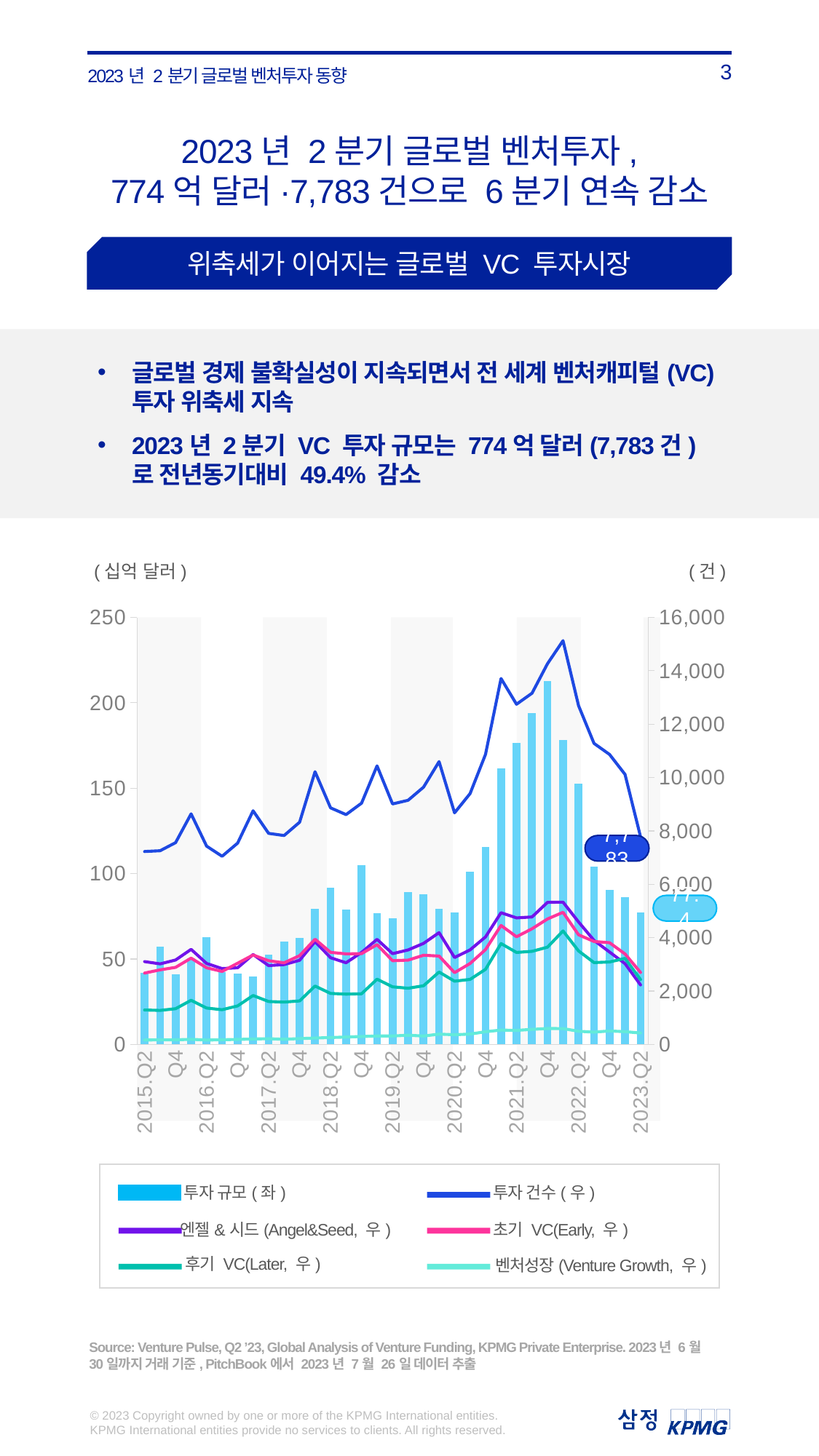

2023년 2분기 글로벌 벤처투자,
774억 달러·7,783건으로 6분기 연속 감소
위축세가 이어지는 글로벌 VC 투자시장

글로벌 경제 불확실성이 지속되면서 전 세계 벤처캐피털(VC) 투자 위축세 지속
2023년 2분기 VC 투자 규모는 774억 달러(7,783건)로 전년동기대비 49.4% 감소
(십억 달러)
(건)

### Chart

| Category | 투자 규모(좌) | 투자 건수(우) | 앤젤&시드(Angel&Seed, 우) | 초기 VC(Early, 우) | 후기 VC (Later, 우) | 벤처성장(Venture Growth, 우) |
|---|---|---|---|---|---|---|
| 2015.Q2 | 41.989732107875 | 7231.0 | 3103.0 | 2673.0 | 1290.0 | 165.0 |
| Q3 | 57.066306007149 | 7260.0 | 3019.0 | 2794.0 | 1275.0 | 172.0 |
| Q4 | 40.878097366613 | 7562.0 | 3163.0 | 2888.0 | 1339.0 | 172.0 |
| Q1 | 50.640706325379 | 8641.0 | 3563.0 | 3234.0 | 1653.0 | 191.0 |
| 2016.Q2 | 62.758942805945 | 7432.0 | 3034.0 | 2871.0 | 1363.0 | 164.0 |
| Q3 | 42.344835378527996 | 7052.0 | 2842.0 | 2735.0 | 1300.0 | 175.0 |
| Q4 | 41.48204536858 | 7545.0 | 2871.0 | 3043.0 | 1443.0 | 188.0 |
| Q1 | 39.812906990404 | 8757.0 | 3370.0 | 3351.0 | 1833.0 | 203.0 |
| 2017.Q2 | 52.384959257119995 | 7910.0 | 2954.0 | 3136.0 | 1607.0 | 213.0 |
| Q3 | 60.097642626378004 | 7829.0 | 2991.0 | 3059.0 | 1587.0 | 192.0 |
| Q4 | 62.463626883785 | 8328.0 | 3154.0 | 3325.0 | 1631.0 | 218.0 |
| Q1 | 79.378182066365 | 10220.0 | 3852.0 | 3942.0 | 2187.0 | 239.0 |
| 2018.Q2 | 91.810184253749 | 8866.0 | 3249.0 | 3449.0 | 1910.0 | 258.0 |
| Q3 | 79.14430250028299 | 8614.0 | 3060.0 | 3394.0 | 1884.0 | 276.0 |
| Q4 | 104.864569555062 | 9042.0 | 3446.0 | 3401.0 | 1898.0 | 297.0 |
| Q1 | 76.936320074989 | 10439.0 | 3938.0 | 3740.0 | 2445.0 | 316.0 |
| 2019.Q2 | 73.692397654264 | 9013.0 | 3401.0 | 3137.0 | 2158.0 | 317.0 |
| Q3 | 89.18888475611399 | 9149.0 | 3540.0 | 3158.0 | 2105.0 | 346.0 |
| Q4 | 88.021580500806 | 9642.0 | 3786.0 | 3342.0 | 2199.0 | 315.0 |
| Q1 | 79.24368725473501 | 10598.0 | 4188.0 | 3312.0 | 2712.0 | 386.0 |
| 2020.Q2 | 77.258761065963 | 8679.0 | 3257.0 | 2689.0 | 2370.0 | 363.0 |
| Q3 | 101.076629432395 | 9401.0 | 3543.0 | 3033.0 | 2437.0 | 388.0 |
| Q4 | 115.642652750899 | 10870.0 | 4028.0 | 3553.0 | 2814.0 | 475.0 |
| Q1 | 161.439815529661 | 13713.0 | 4936.0 | 4458.0 | 3780.0 | 539.0 |
| 2021.Q2 | 176.760433899214 | 12749.0 | 4741.0 | 4035.0 | 3447.0 | 526.0 |
| Q3 | 193.94326035499898 | 13162.0 | 4776.0 | 4334.0 | 3488.0 | 564.0 |
| Q4 | 212.962414577916 | 14268.0 | 5325.0 | 4701.0 | 3645.0 | 597.0 |
| Q1 | 178.22515340714799 | 15130.0 | 5333.0 | 4950.0 | 4254.0 | 593.0 |
| 2022.Q2 | 152.907121786661 | 12696.0 | 4590.0 | 4109.0 | 3504.0 | 493.0 |
| Q3 | 104.020922124457 | 11282.0 | 3899.0 | 3857.0 | 3067.0 | 459.0 |
| Q4 | 90.71833756961 | 10868.0 | 3463.0 | 3812.0 | 3089.0 | 504.0 |
| Q1 | 86.20352208085801 | 10121.0 | 3028.0 | 3390.0 | 3225.0 | 478.0 |
| 2023.Q2 | 77.435956227401 | 7783.0 | 2230.0 | 2696.0 | 2430.0 | 427.0 |

7,783
77.4

투자 규모(좌)

엔젤&시드(Angel&Seed, 우)
후기 VC(Later, 우)
투자 건수(우)

초기 VC(Early, 우)
벤처성장(Venture Growth, 우)
Source: Venture Pulse, Q2 ’23, Global Analysis of Venture Funding, KPMG Private Enterprise. 2023년 6월 30일까지 거래 기준, PitchBook에서 2023년 7월 26일 데이터 추출